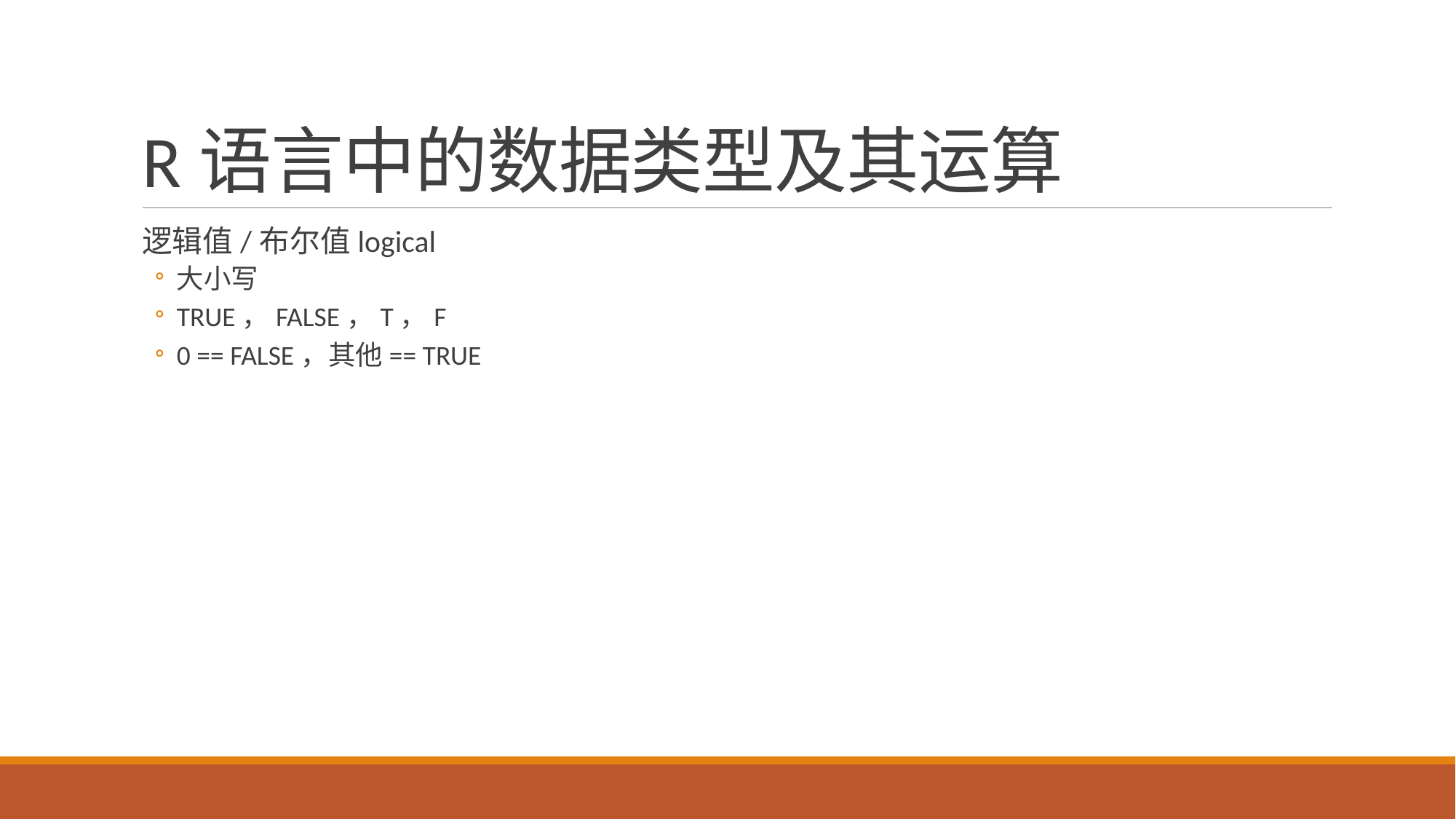

# R语言中的数据类型及其运算
逻辑值/布尔值logical
大小写
TRUE，FALSE，T，F
0 == FALSE，其他== TRUE